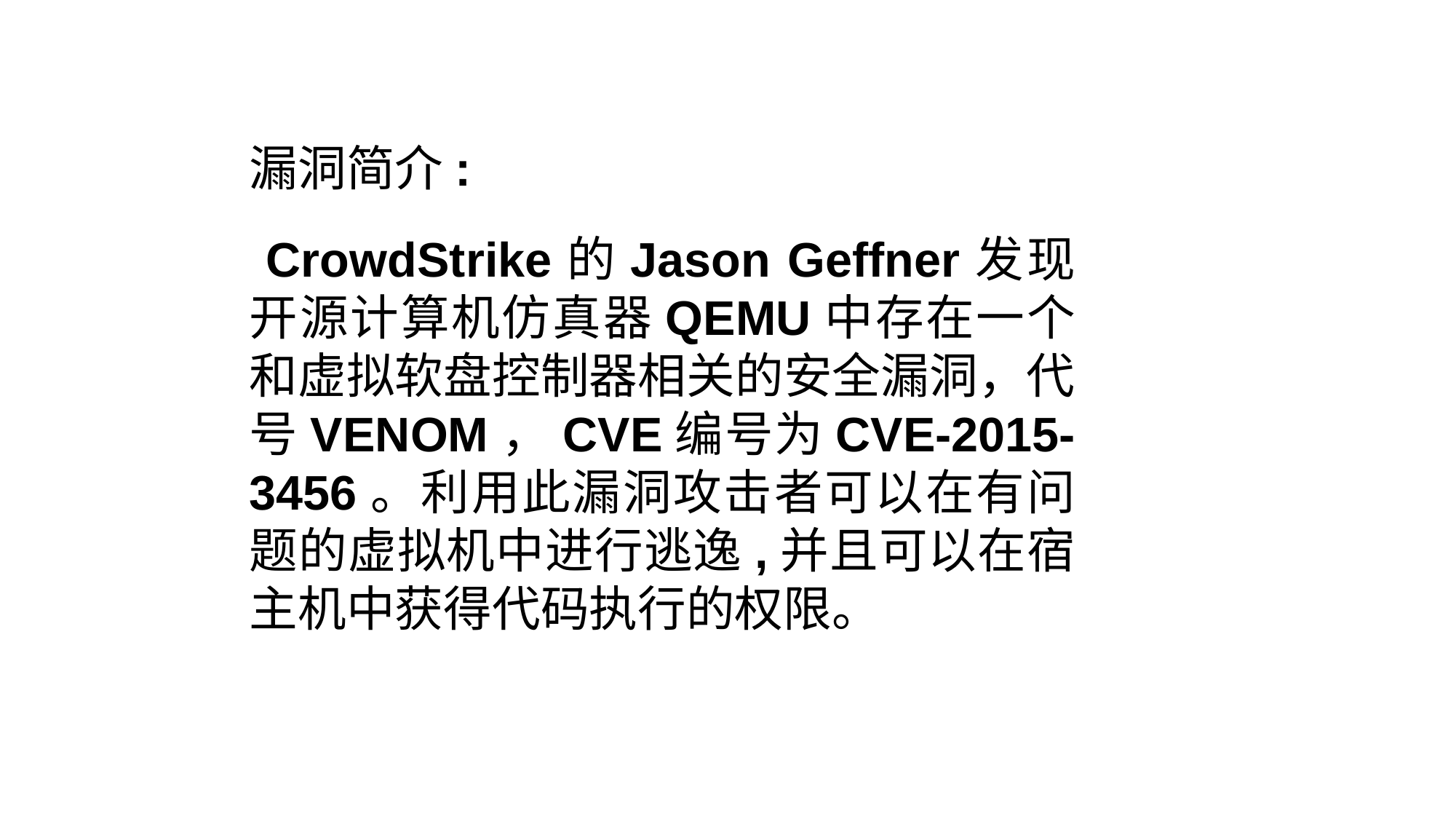

漏洞简介:
 CrowdStrike的Jason Geffner发现开源计算机仿真器QEMU中存在一个和虚拟软盘控制器相关的安全漏洞，代号VENOM，CVE编号为CVE-2015-3456。利用此漏洞攻击者可以在有问题的虚拟机中进行逃逸,并且可以在宿主机中获得代码执行的权限。